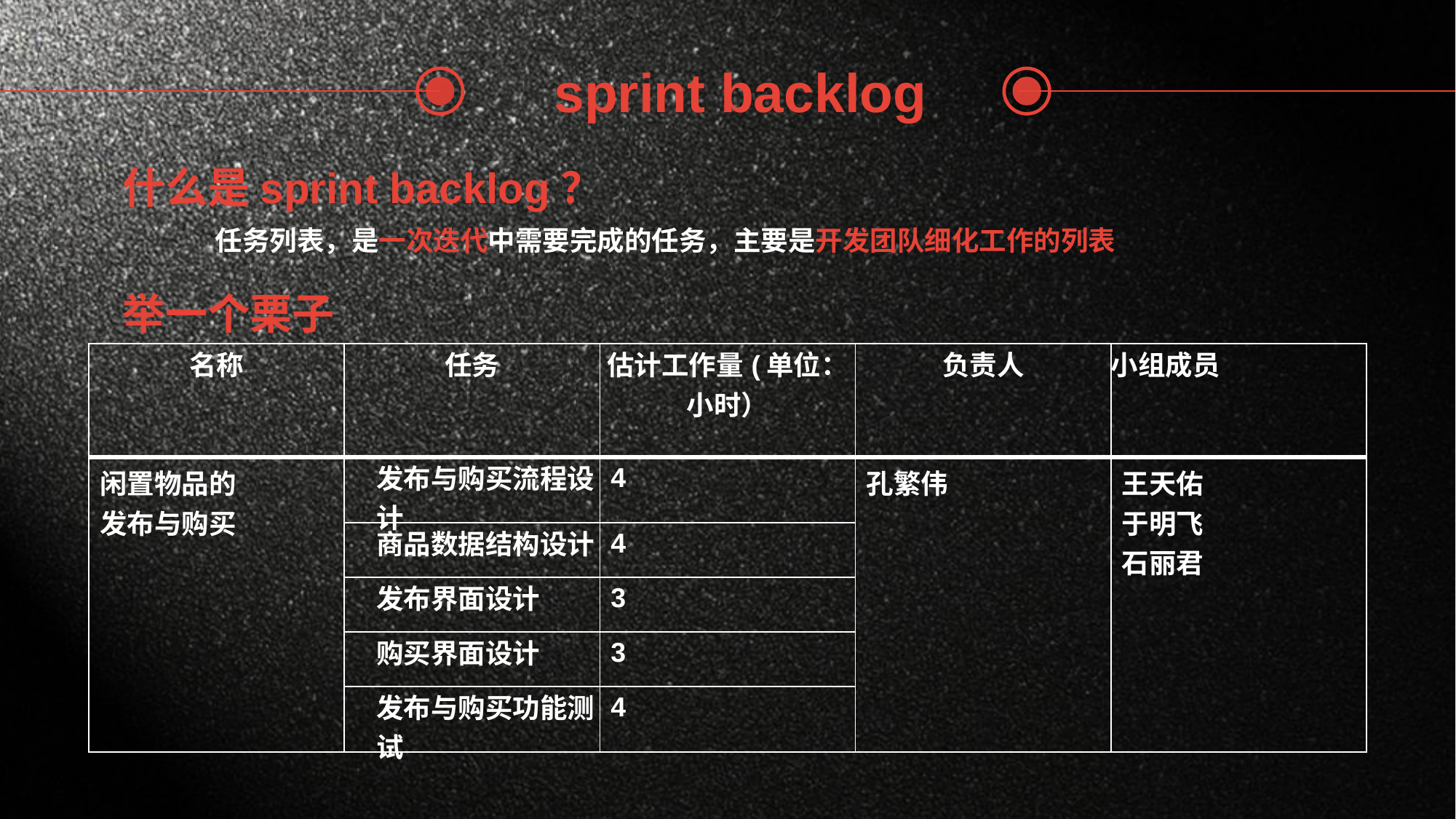

sprint backlog

什么是sprint backlog？
任务列表，是一次迭代中需要完成的任务，主要是开发团队细化工作的列表
举一个栗子
| 名称 | 任务 | 估计工作量(单位：小时） | 负责人 | 小组成员 |
| --- | --- | --- | --- | --- |
| 闲置物品的 发布与购买 | 发布与购买流程设计 | 4 | 孔繁伟 | 王天佑 于明飞 石丽君 |
|  | 商品数据结构设计 | 4 |  |  |
|  | 发布界面设计 | 3 |  |  |
|  | 购买界面设计 | 3 |  |  |
|  | 发布与购买功能测试 | 4 |  |  |